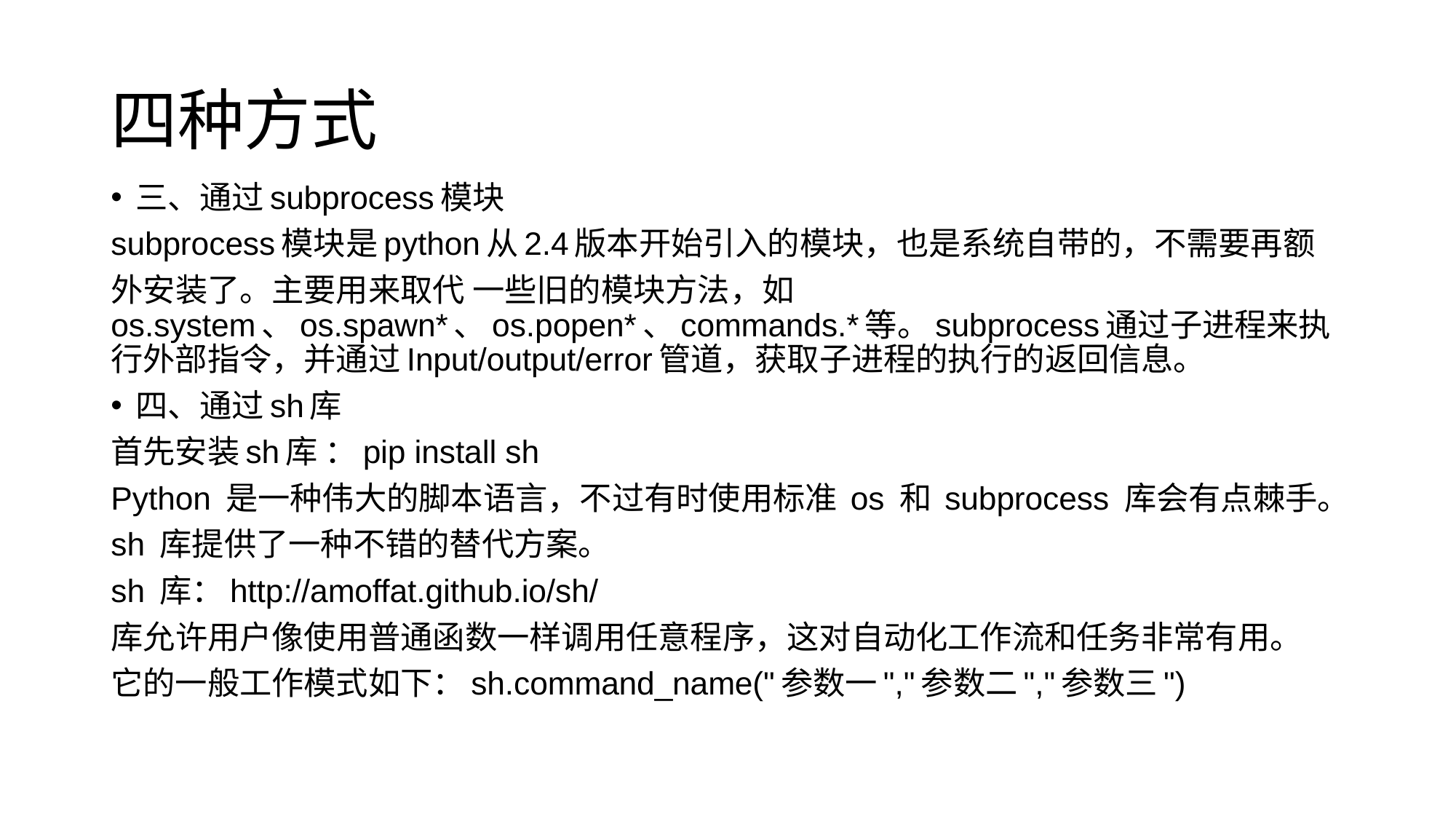

# 四种方式
三、通过subprocess模块
subprocess模块是python从2.4版本开始引入的模块，也是系统自带的，不需要再额
外安装了。主要用来取代 一些旧的模块方法，如os.system、os.spawn*、os.popen*、commands.*等。subprocess通过子进程来执行外部指令，并通过Input/output/error管道，获取子进程的执行的返回信息。
四、通过sh库
首先安装sh库 ：pip install sh
Python 是一种伟大的脚本语言，不过有时使用标准 os 和 subprocess 库会有点棘手。
sh 库提供了一种不错的替代方案。
sh 库：http://amoffat.github.io/sh/
库允许用户像使用普通函数一样调用任意程序，这对自动化工作流和任务非常有用。
它的一般工作模式如下：sh.command_name("参数一","参数二","参数三")